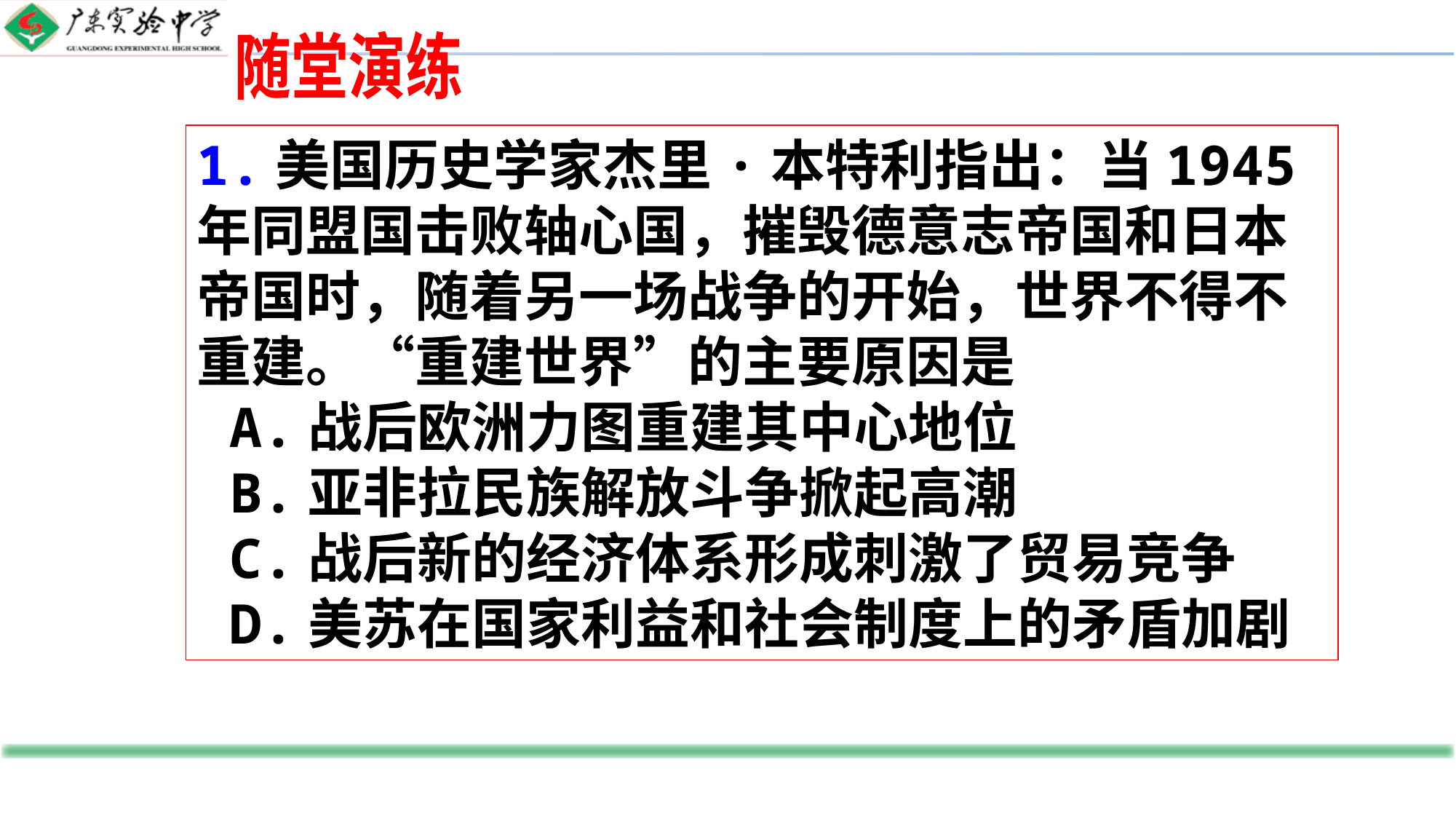

随堂演练
1.美国历史学家杰里·本特利指出：当1945年同盟国击败轴心国，摧毁德意志帝国和日本帝国时，随着另一场战争的开始，世界不得不重建。“重建世界”的主要原因是
 A.战后欧洲力图重建其中心地位
 B.亚非拉民族解放斗争掀起高潮
 C.战后新的经济体系形成刺激了贸易竞争
 D.美苏在国家利益和社会制度上的矛盾加剧